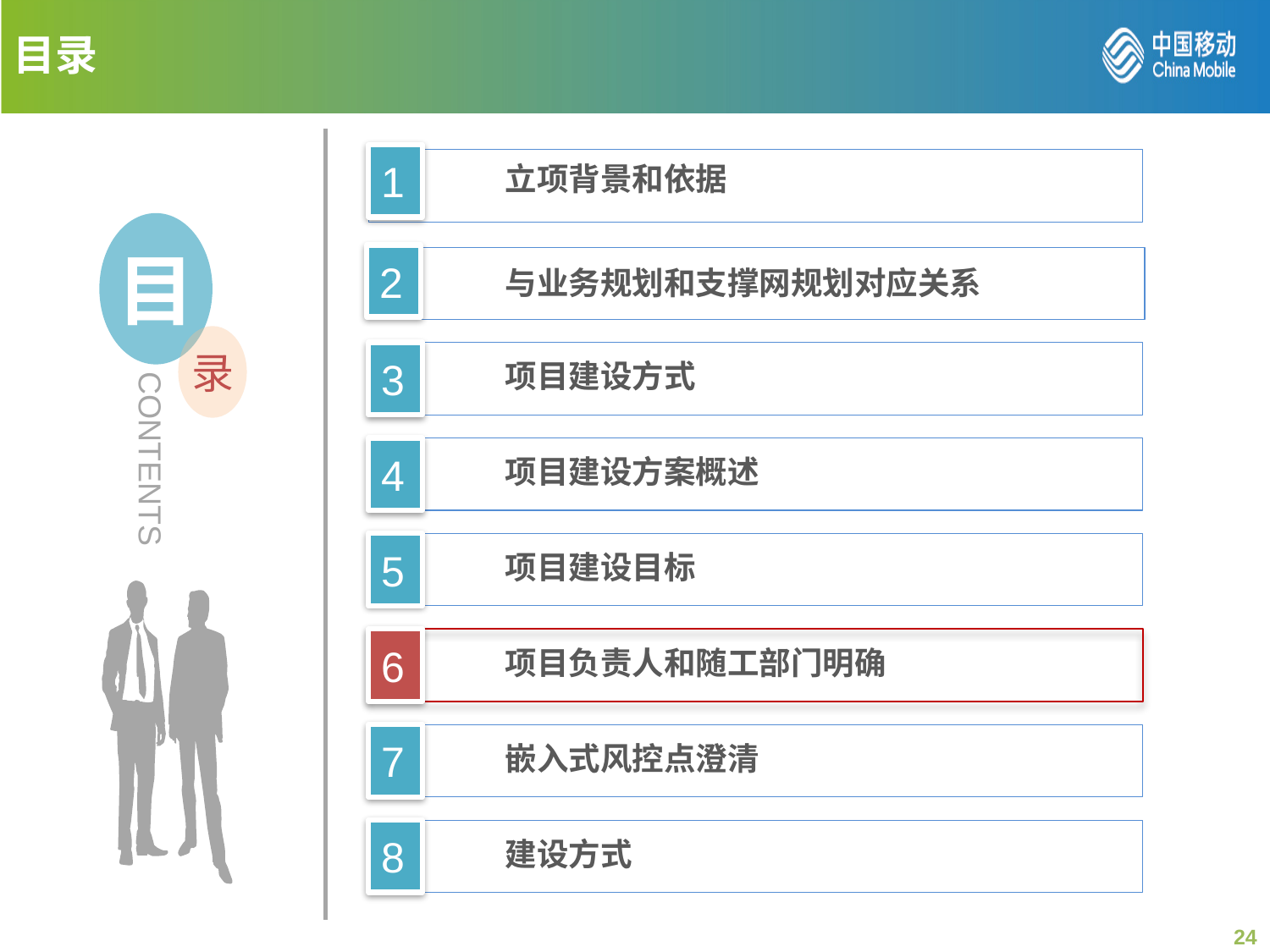

# 目录
1

立项背景和依据
目
录
CONTENTS

2

与业务规划和支撑网规划对应关系

3
项目建设方式

4
项目建设方案概述

5
项目建设目标

6
项目负责人和随工部门明确

7
嵌入式风控点澄清

8
建设方式